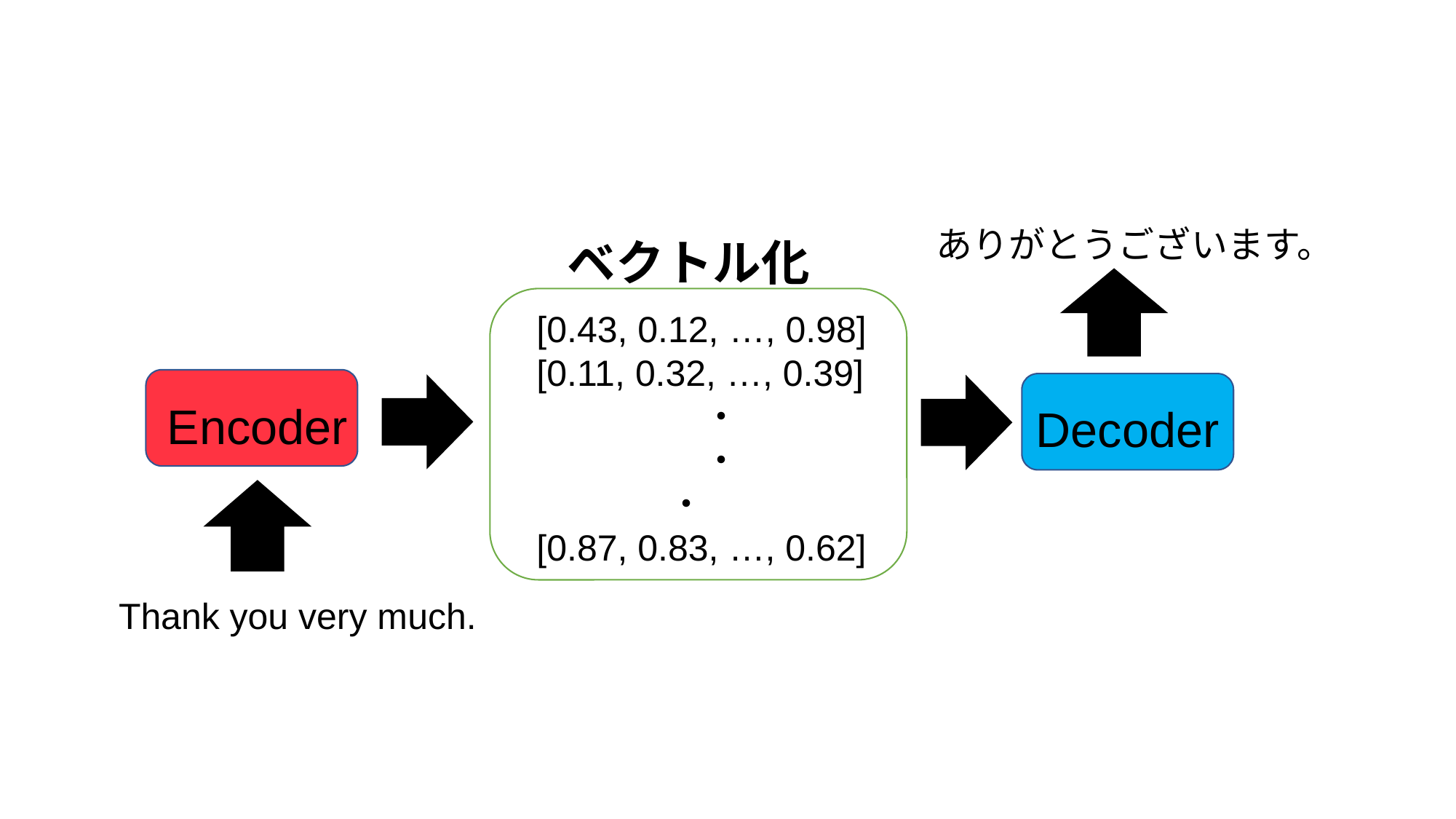

ありがとうございます。
ベクトル化

[0.43, 0.12, …, 0.98]
[0.11, 0.32, …, 0.39]
	      ・
	      ・
               ・
[0.87, 0.83, …, 0.62]

Encoder

Decoder

Thank you very much.